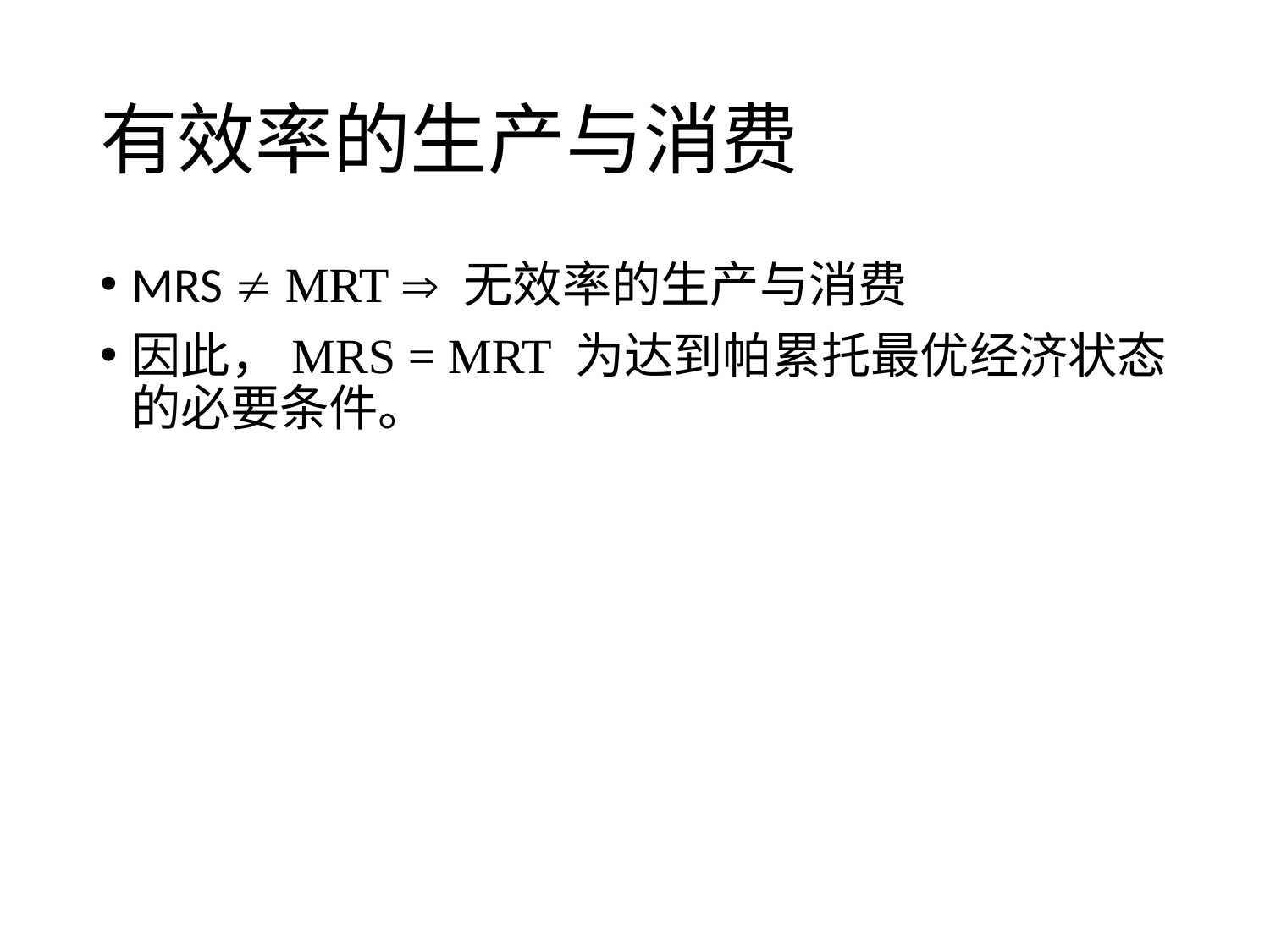

# 有效率的生产与消费
MRS ≠ MRT ⇒ 无效率的生产与消费
因此，MRS = MRT 为达到帕累托最优经济状态的必要条件。